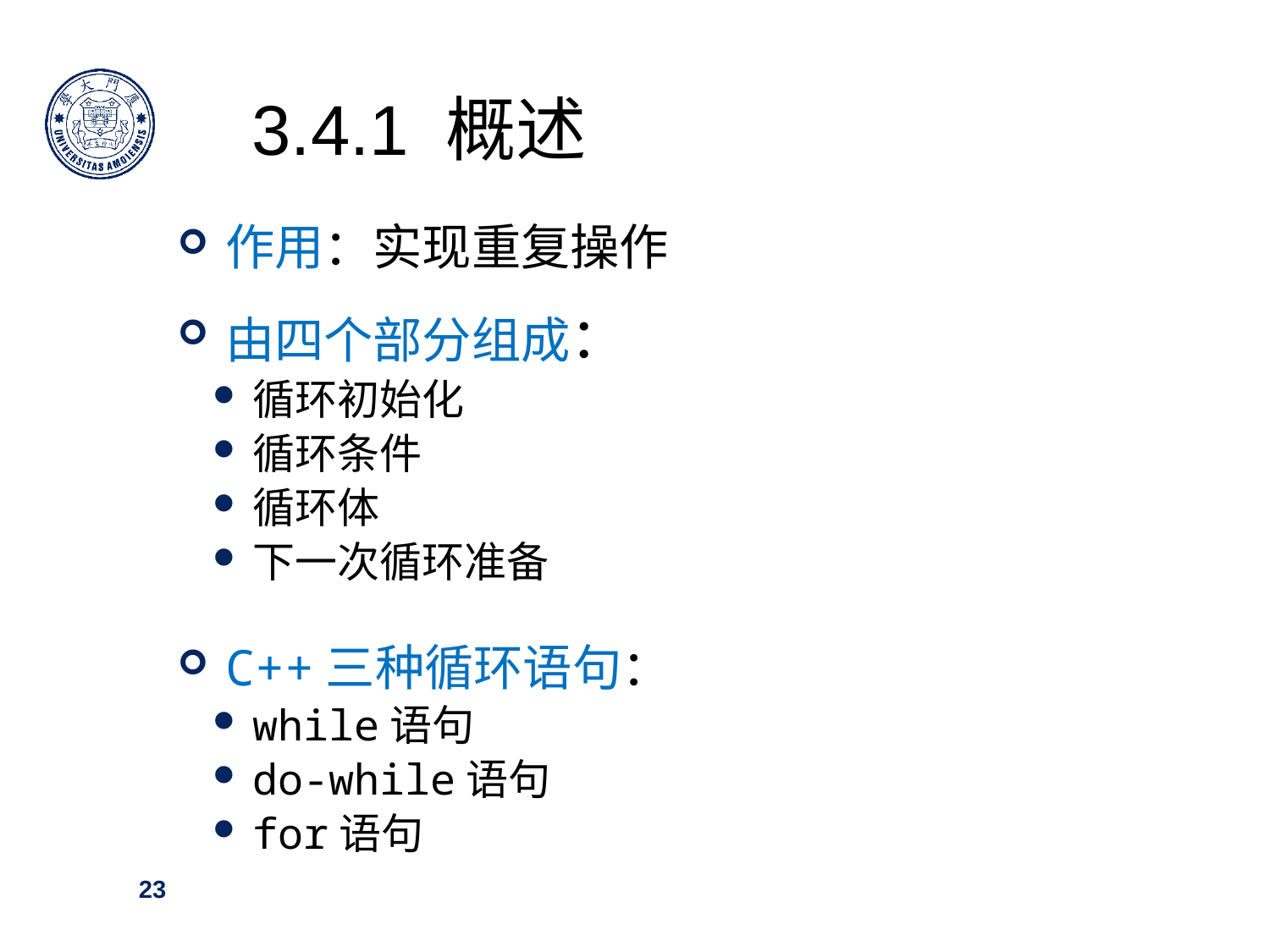

# 3.4.1 概述
作用：实现重复操作

由四个部分组成：
循环初始化
循环条件
循环体
下一次循环准备

C++三种循环语句：
while语句
do-while语句
for语句
23